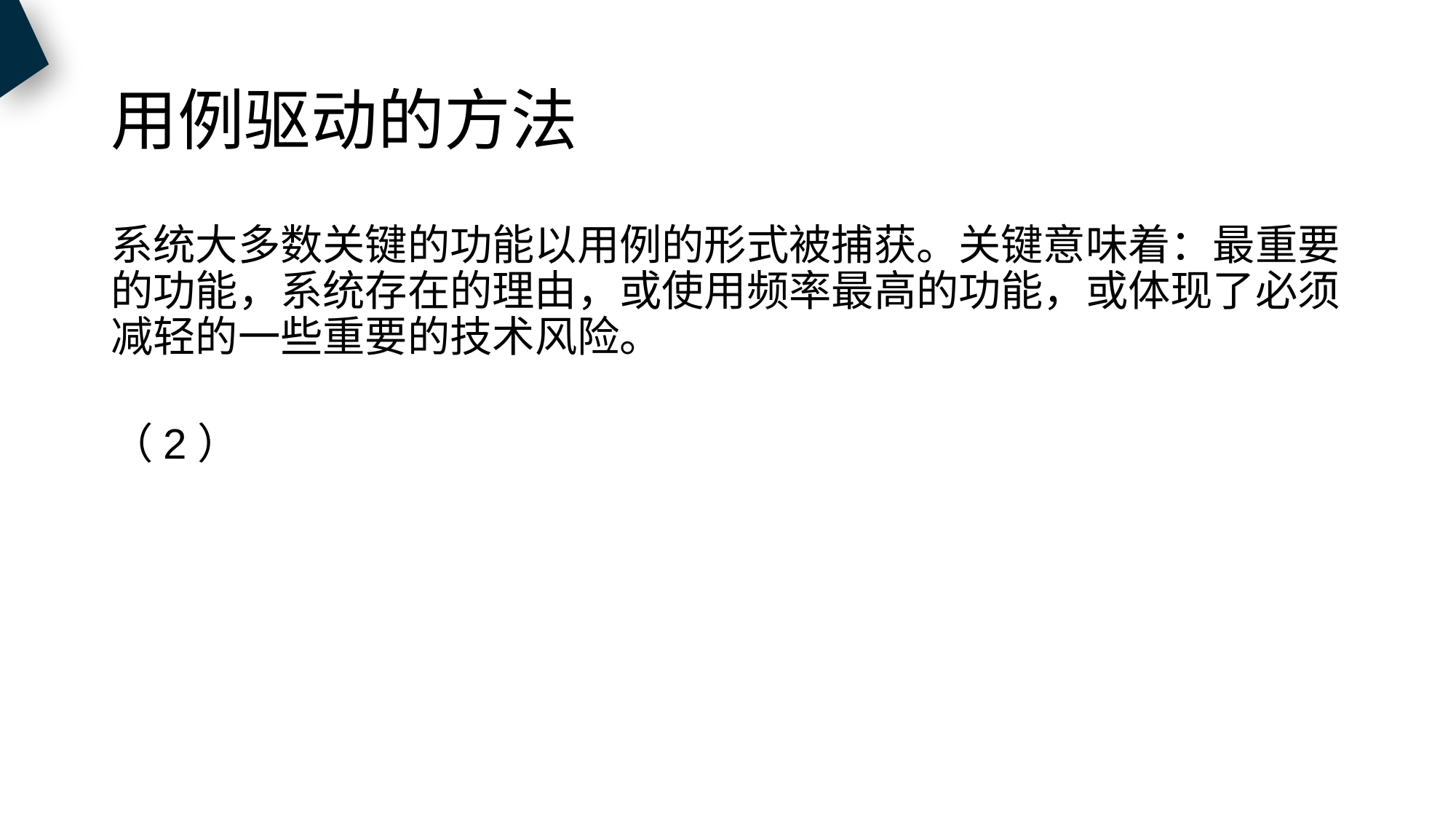

# 用例驱动的方法
系统大多数关键的功能以用例的形式被捕获。关键意味着：最重要的功能，系统存在的理由，或使用频率最高的功能，或体现了必须减轻的一些重要的技术风险。
										   （2）